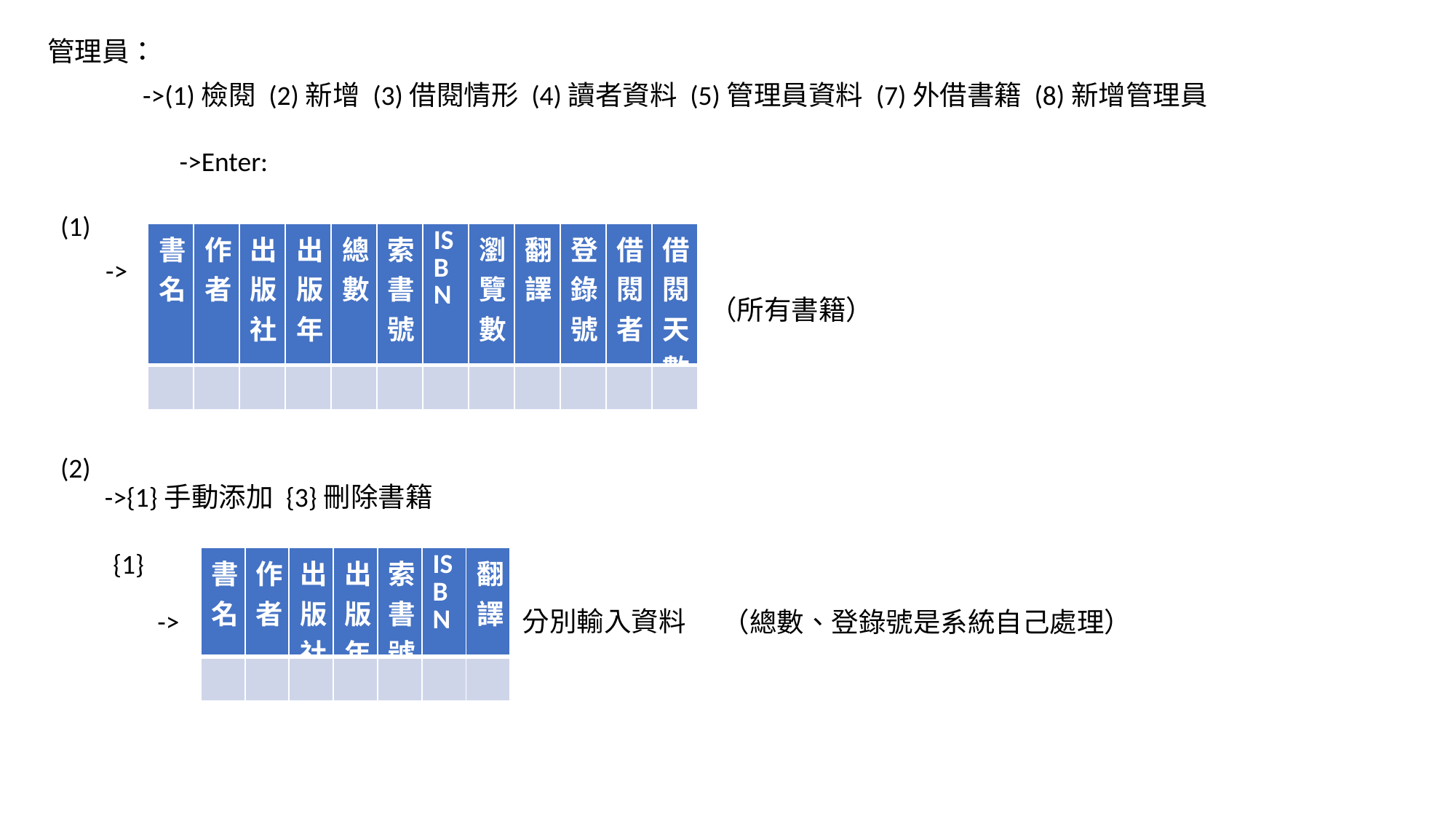

管理員：
->(1)檢閱 (2)新增 (3)借閱情形 (4)讀者資料 (5)管理員資料 (7)外借書籍 (8)新增管理員
->Enter:
(1)
| 書名 | 作者 | 出版社 | 出版年 | 總數 | 索書號 | ISBN | 瀏覽數 | 翻譯 | 登錄號 | 借閱者 | 借閱天數 |
| --- | --- | --- | --- | --- | --- | --- | --- | --- | --- | --- | --- |
|  |  |  |  |  |  |  |  |  |  |  |  |
->
（所有書籍）
(2)
->{1}手動添加 {3}刪除書籍
{1}
| 書名 | 作者 | 出版社 | 出版年 | 索書號 | ISBN | 翻譯 |
| --- | --- | --- | --- | --- | --- | --- |
|  |  |  |  |  |  |  |
->
分別輸入資料
（總數、登錄號是系統自己處理）